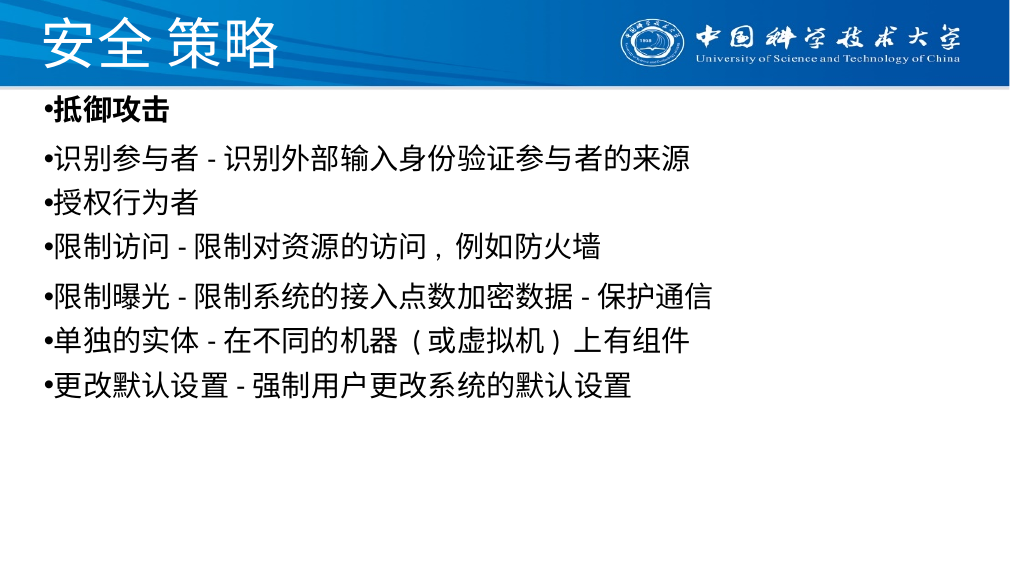

# 安全 策略
抵御攻击
识别参与者-识别外部输入身份验证参与者的来源
授权行为者
限制访问-限制对资源的访问, 例如防火墙
限制曝光-限制系统的接入点数加密数据-保护通信
单独的实体-在不同的机器 (或虚拟机) 上有组件
更改默认设置-强制用户更改系统的默认设置